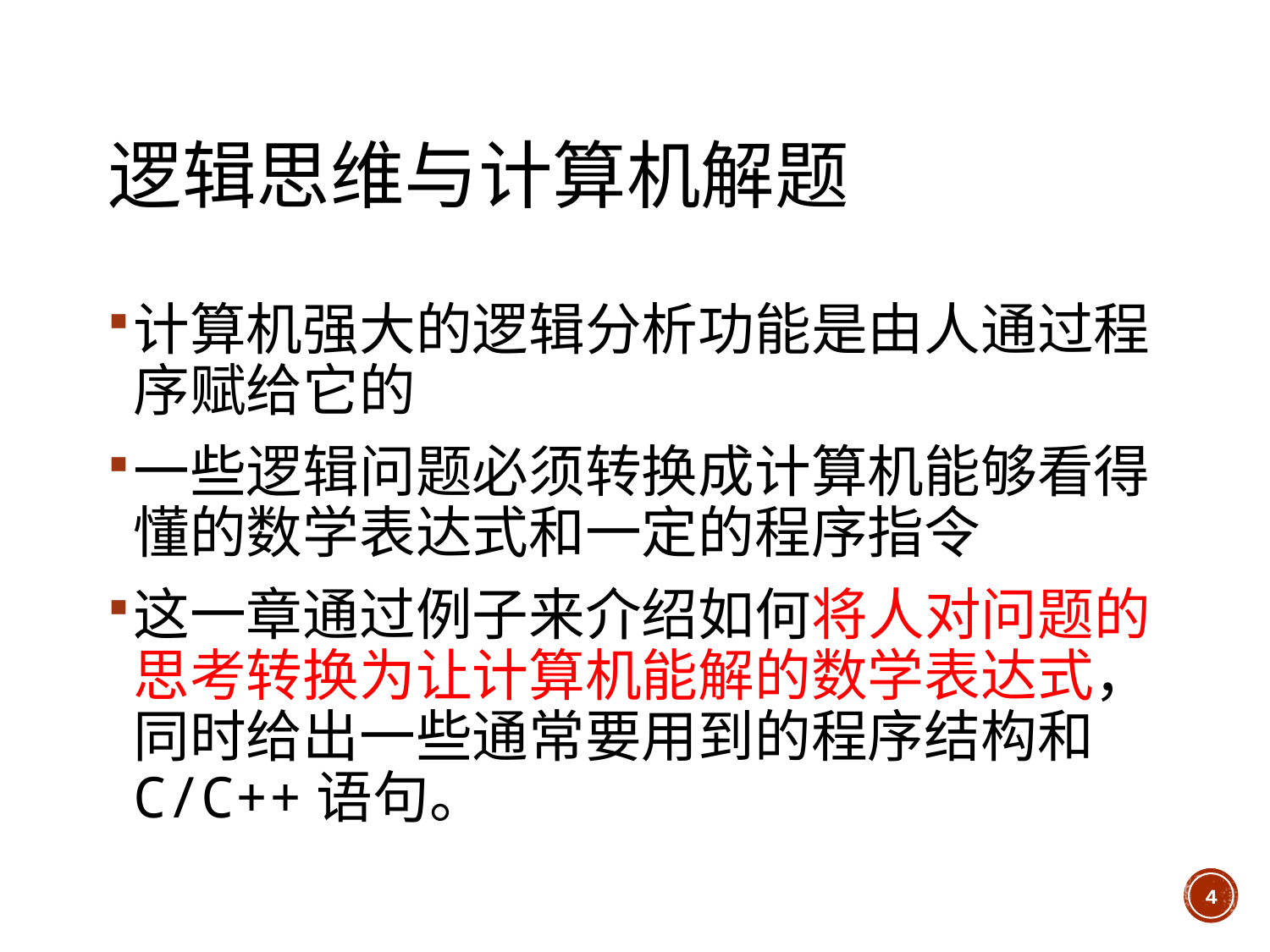

# 逻辑思维与计算机解题
计算机强大的逻辑分析功能是由人通过程序赋给它的
一些逻辑问题必须转换成计算机能够看得懂的数学表达式和一定的程序指令
这一章通过例子来介绍如何将人对问题的思考转换为让计算机能解的数学表达式，同时给出一些通常要用到的程序结构和C/C++语句。

4